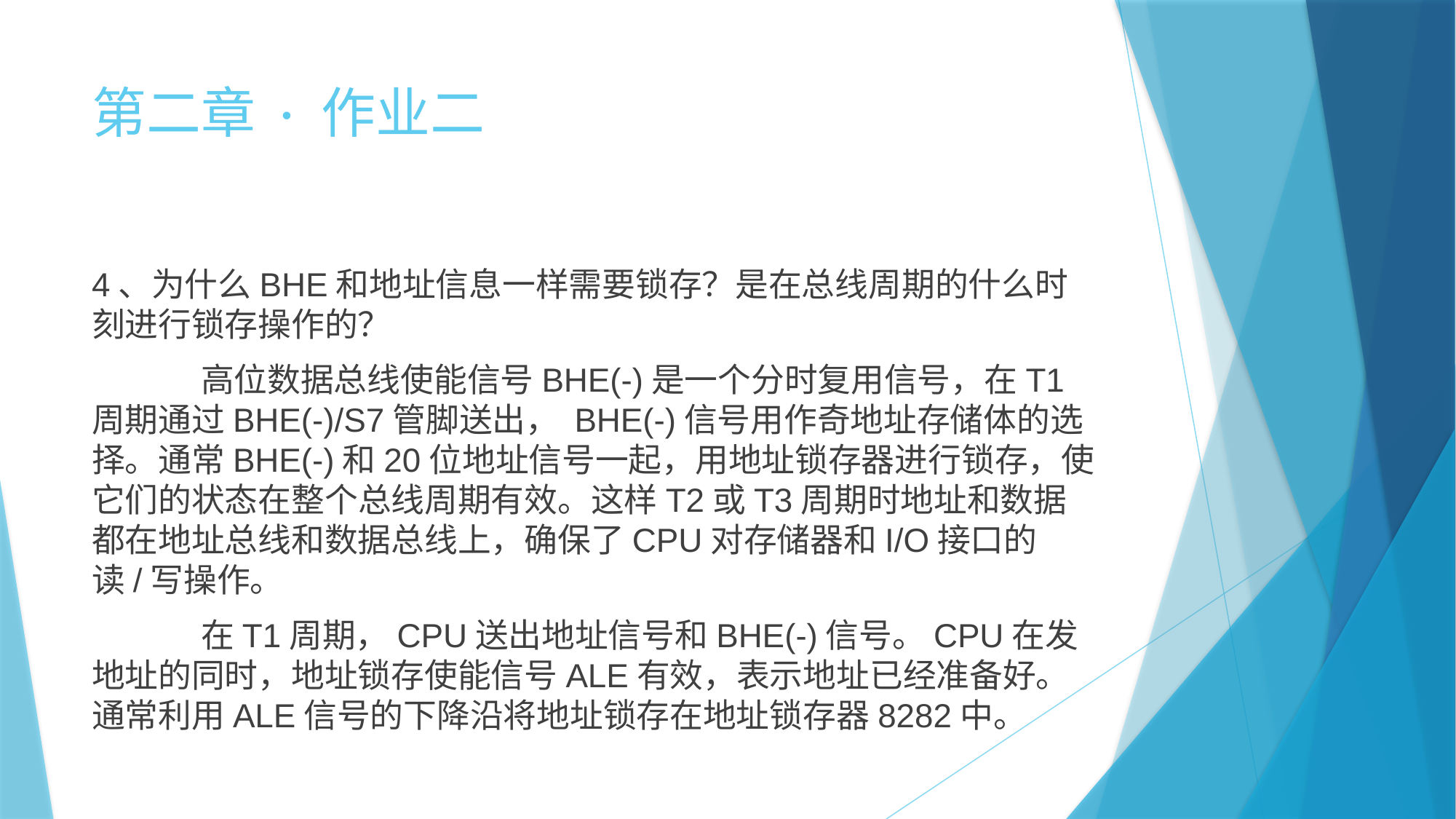

# 第二章 · 作业二
4、为什么BHE和地址信息一样需要锁存？是在总线周期的什么时刻进行锁存操作的？
	高位数据总线使能信号BHE(-)是一个分时复用信号，在T1周期通过BHE(-)/S7管脚送出， BHE(-)信号用作奇地址存储体的选择。通常BHE(-)和20位地址信号一起，用地址锁存器进行锁存，使它们的状态在整个总线周期有效。这样T2或T3周期时地址和数据都在地址总线和数据总线上，确保了CPU对存储器和I/O接口的读/写操作。
	在T1周期，CPU送出地址信号和BHE(-)信号。CPU在发地址的同时，地址锁存使能信号ALE有效，表示地址已经准备好。通常利用ALE信号的下降沿将地址锁存在地址锁存器8282中。